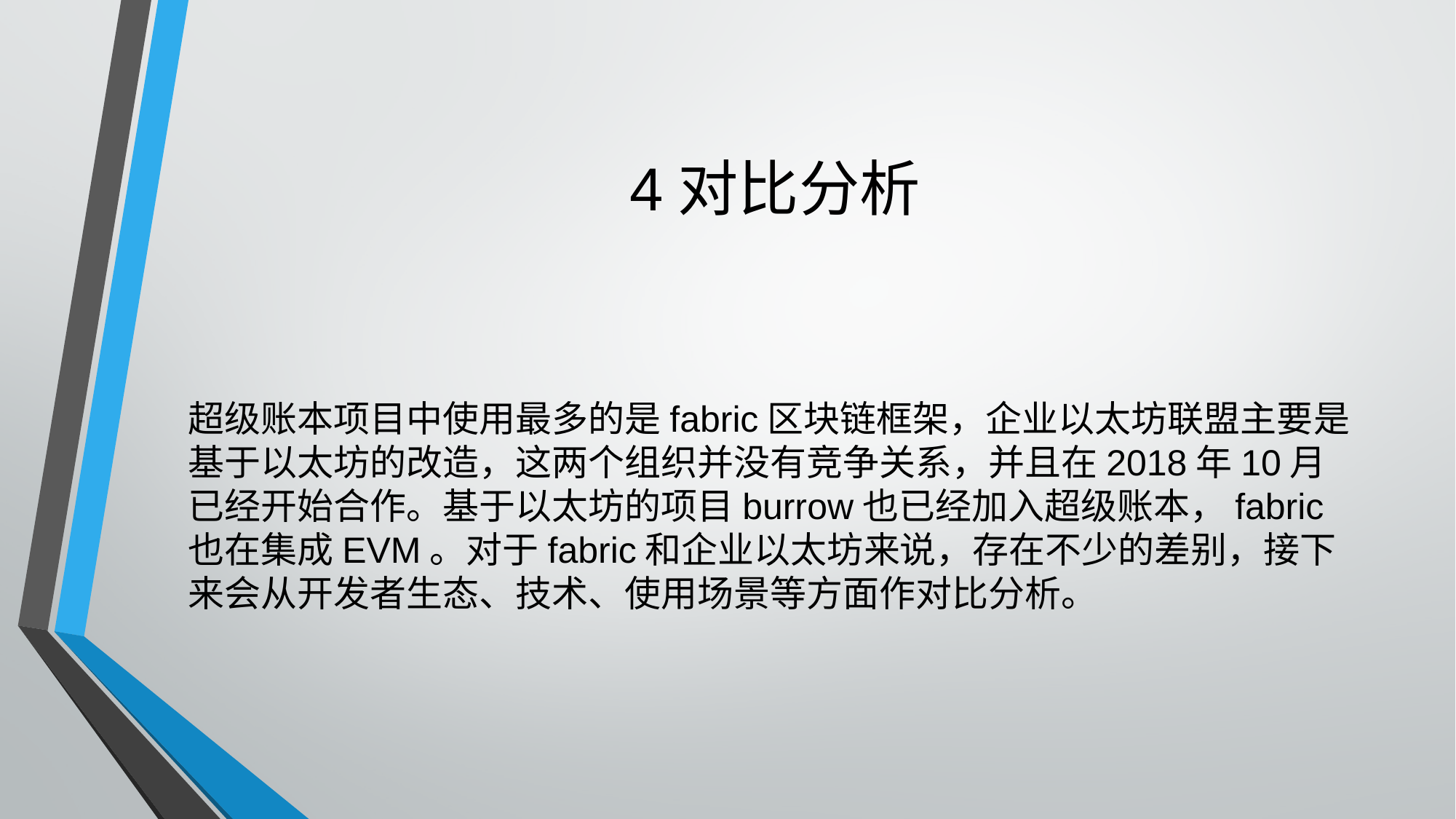

# 4对比分析
超级账本项目中使用最多的是fabric区块链框架，企业以太坊联盟主要是基于以太坊的改造，这两个组织并没有竞争关系，并且在2018年10月已经开始合作。基于以太坊的项目burrow也已经加入超级账本，fabric也在集成EVM。对于fabric和企业以太坊来说，存在不少的差别，接下来会从开发者生态、技术、使用场景等方面作对比分析。